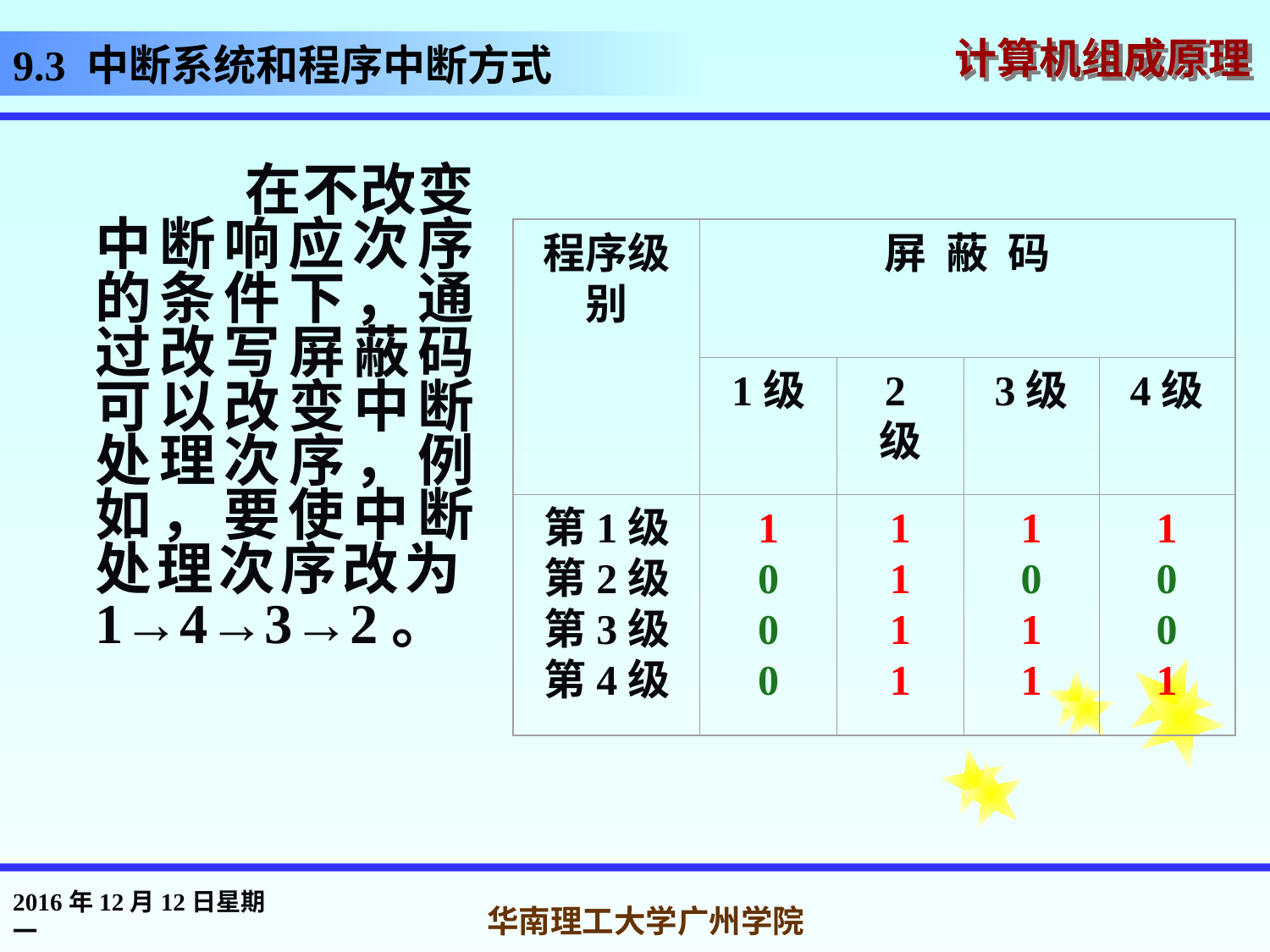

# 9.3 中断系统和程序中断方式
             在不改变中断响应次序的条件下，通过改写屏蔽码可以改变中断处理次序，例如，要使中断处理次序改为1→4→3→2。

程序级别

屏  蔽  码

1级

2级

3级

4级

第1级
第2级
第3级
第4级

1
0
0
0

1
1
1
1

1
0
1
1

1
0
0
1

2016年12月12日星期一
华南理工大学广州学院